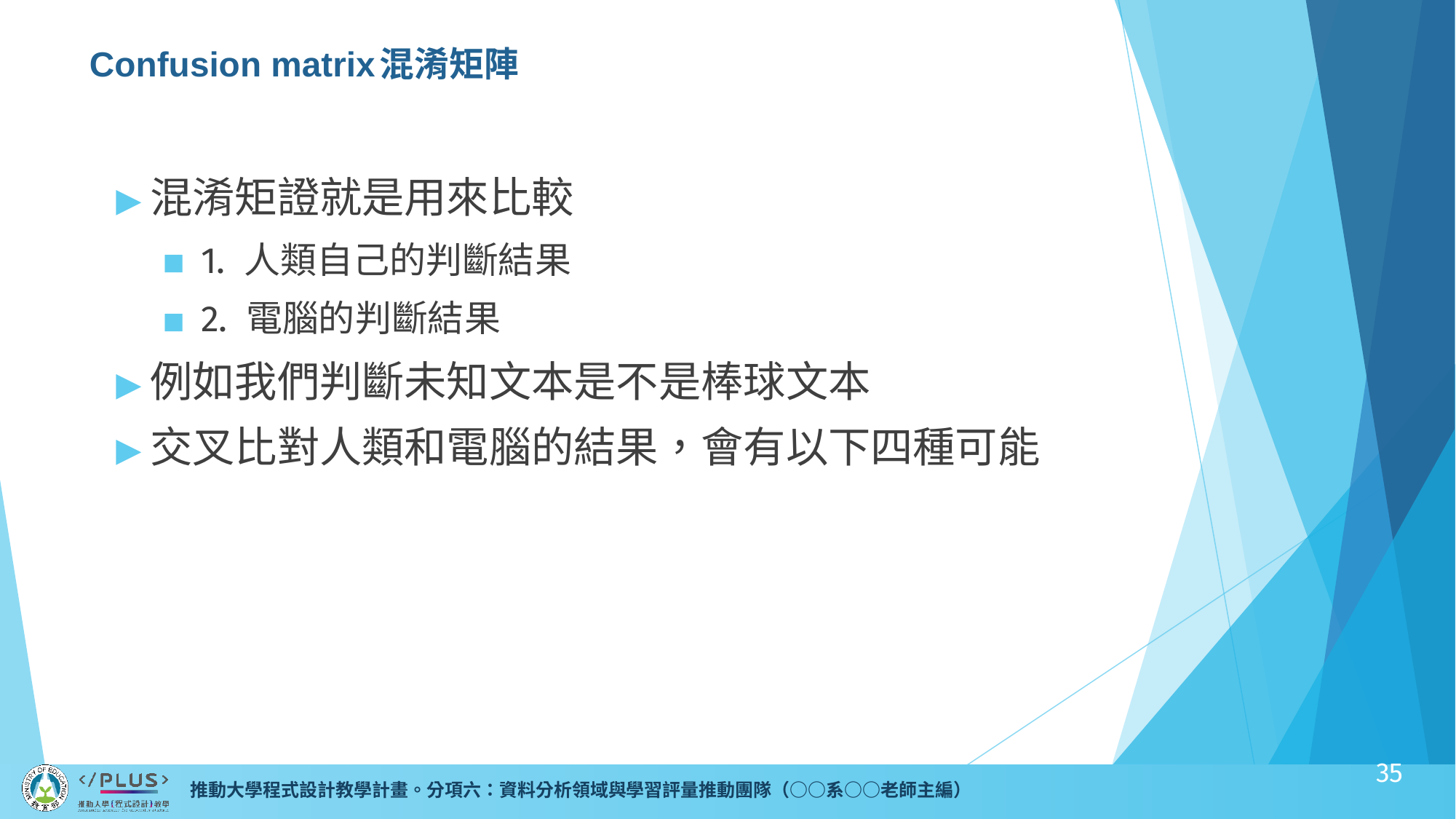

# Confusion matrix混淆矩陣
混淆矩證就是用來比較
1. 人類自己的判斷結果
2. 電腦的判斷結果
例如我們判斷未知文本是不是棒球文本
交叉比對人類和電腦的結果，會有以下四種可能
35